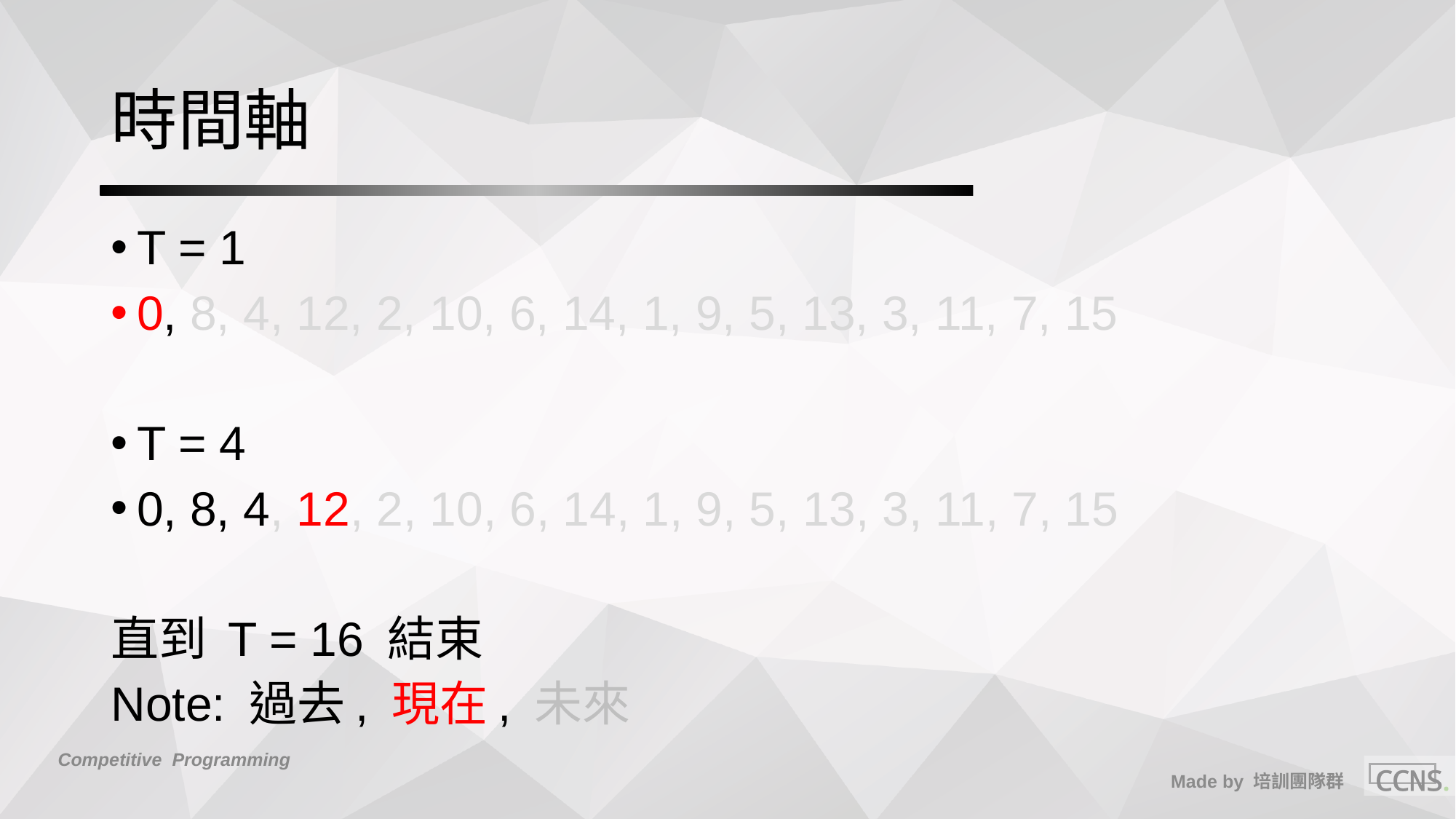

# 時間軸
T = 1
0, 8, 4, 12, 2, 10, 6, 14, 1, 9, 5, 13, 3, 11, 7, 15

T = 4
0, 8, 4, 12, 2, 10, 6, 14, 1, 9, 5, 13, 3, 11, 7, 15

直到 T = 16 結束
Note: 過去, 現在, 未來